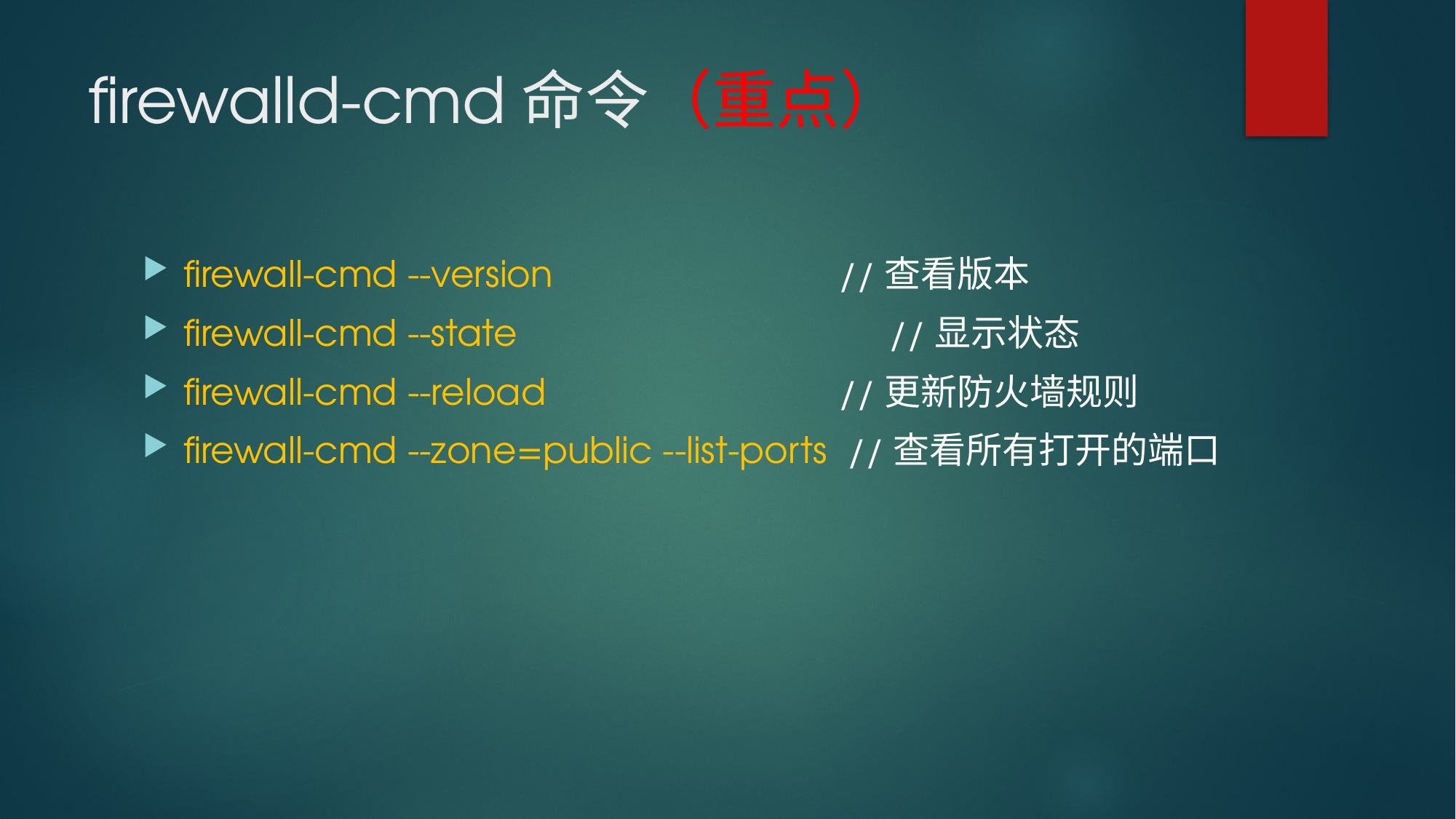

# firewalld-cmd命令（重点）
firewall-cmd --version			//查看版本
firewall-cmd --state			     //显示状态
firewall-cmd --reload			//更新防火墙规则
firewall-cmd --zone=public --list-ports  //查看所有打开的端口